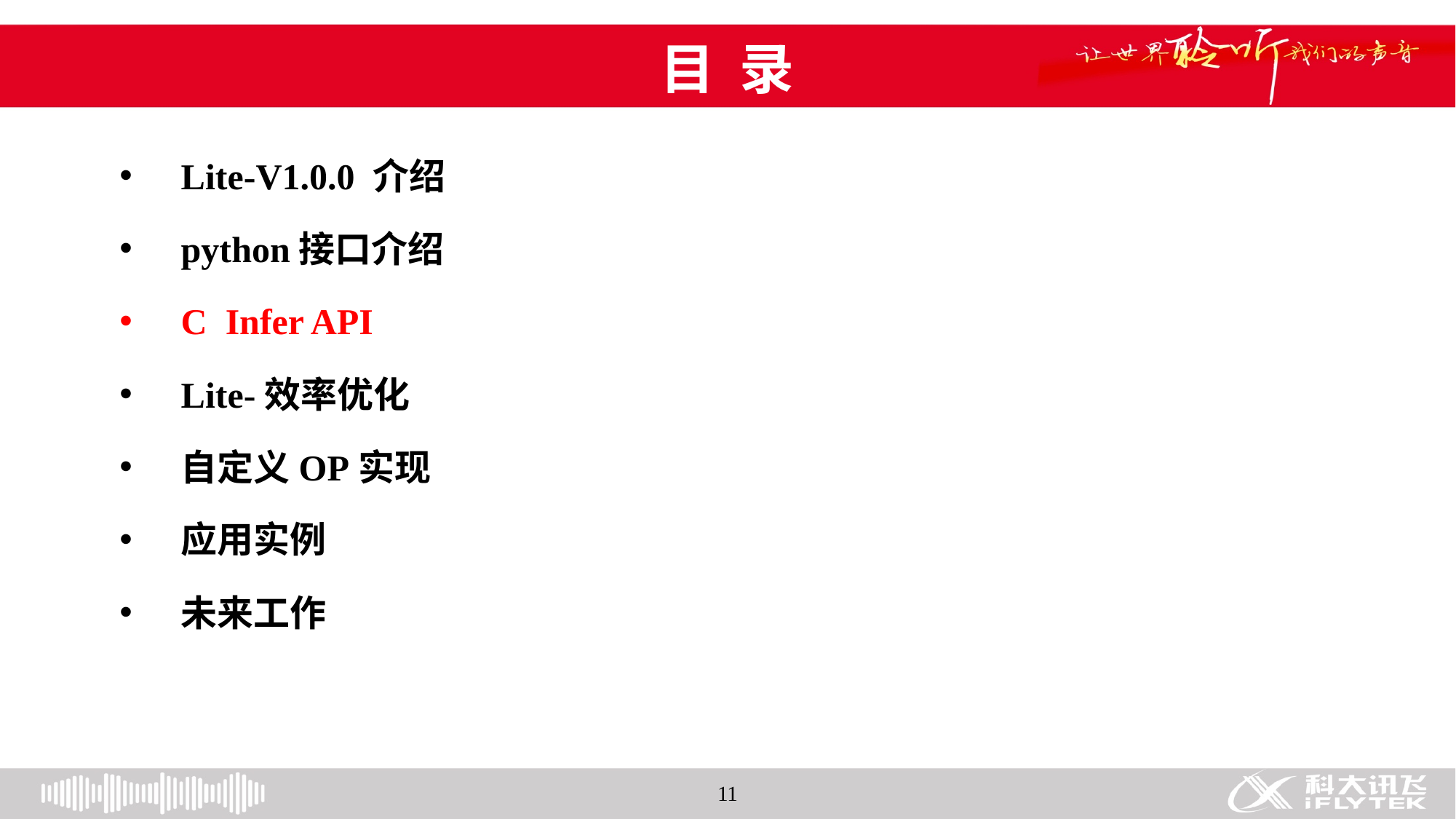

# 目  录
Lite-V1.0.0 介绍
python接口介绍
C  Infer API
Lite-效率优化
自定义OP实现
应用实例
未来工作

11